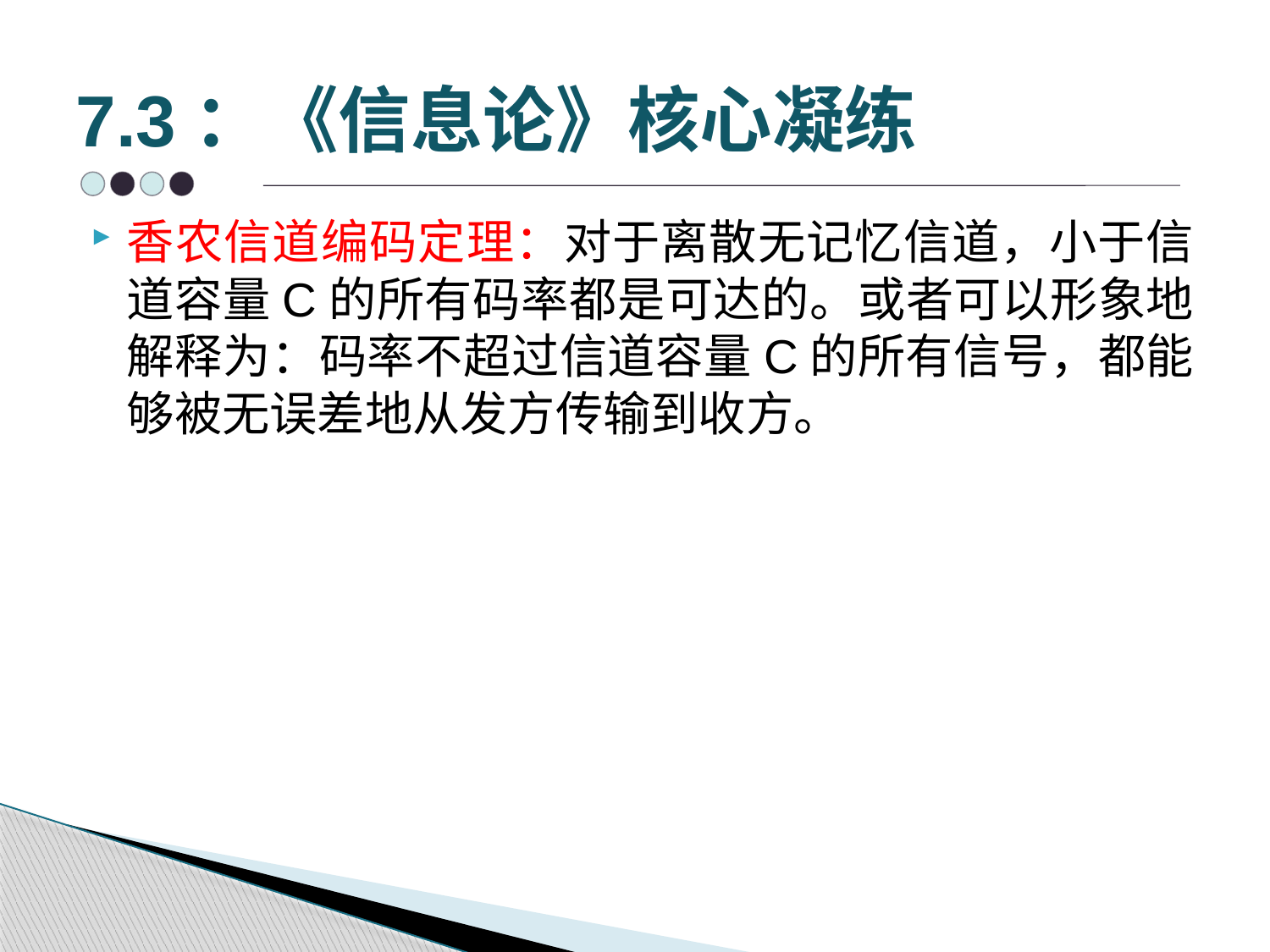

# 7.3：《信息论》核心凝练

香农信道编码定理：对于离散无记忆信道，小于信道容量C的所有码率都是可达的。或者可以形象地解释为：码率不超过信道容量C的所有信号，都能够被无误差地从发方传输到收方。